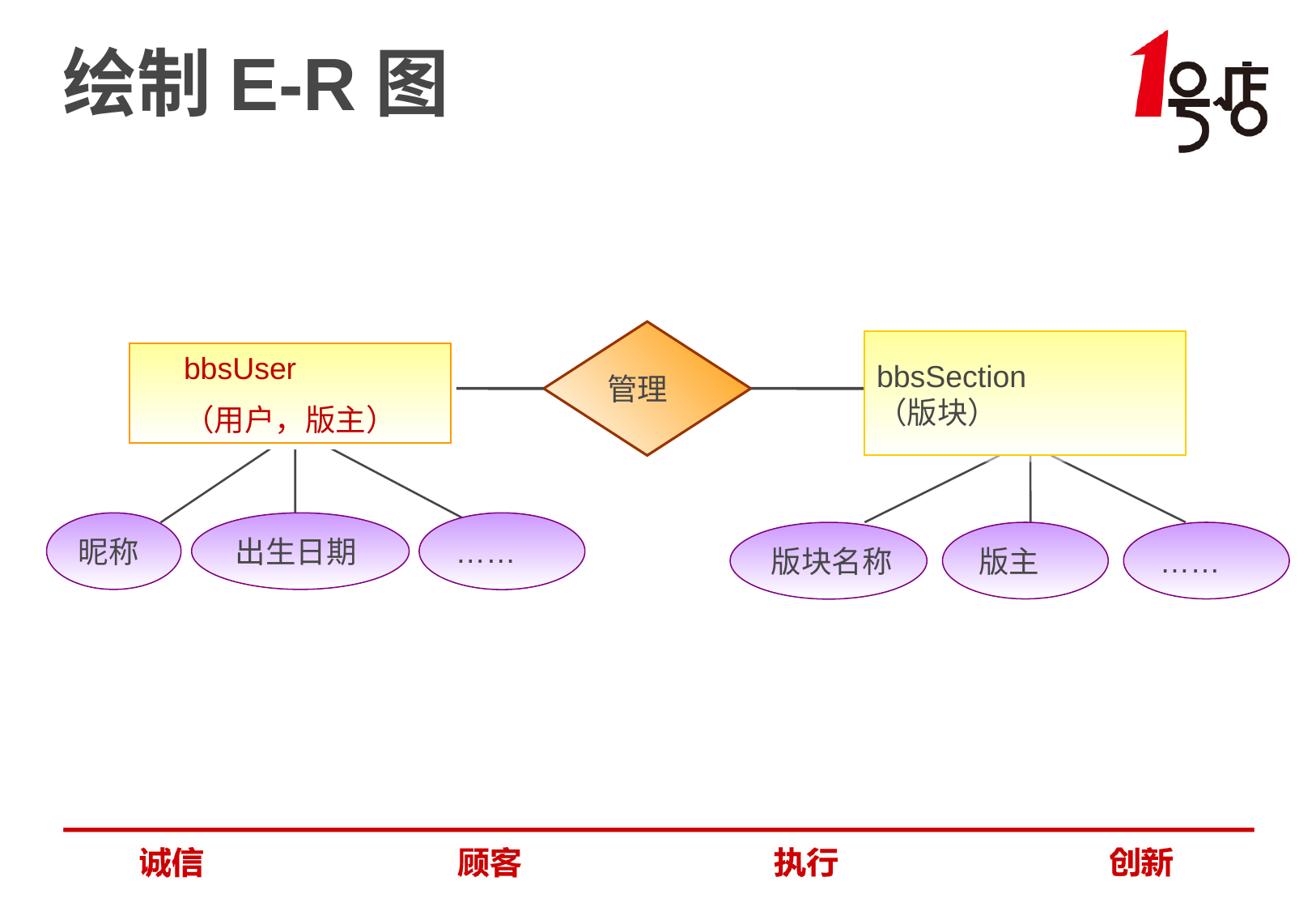

# 绘制E-R图
管理
bbsSection
（版块）
bbsUser
（用户，版主）

……
昵称
出生日期
版块名称
版主
……